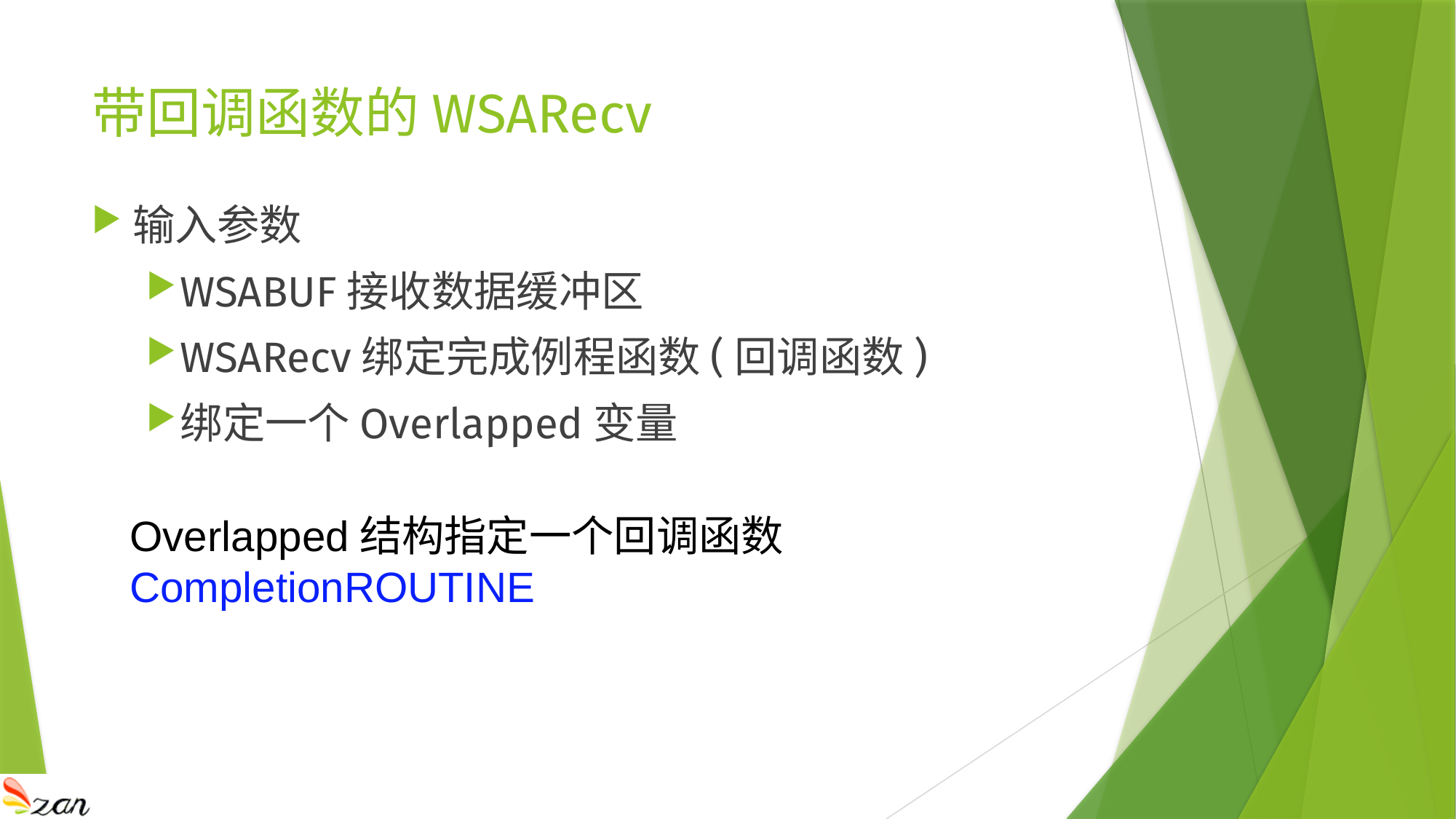

# 带回调函数的WSARecv
输入参数
WSABUF接收数据缓冲区
WSARecv绑定完成例程函数(回调函数)
绑定一个Overlapped变量
Overlapped结构指定一个回调函数CompletionROUTINE